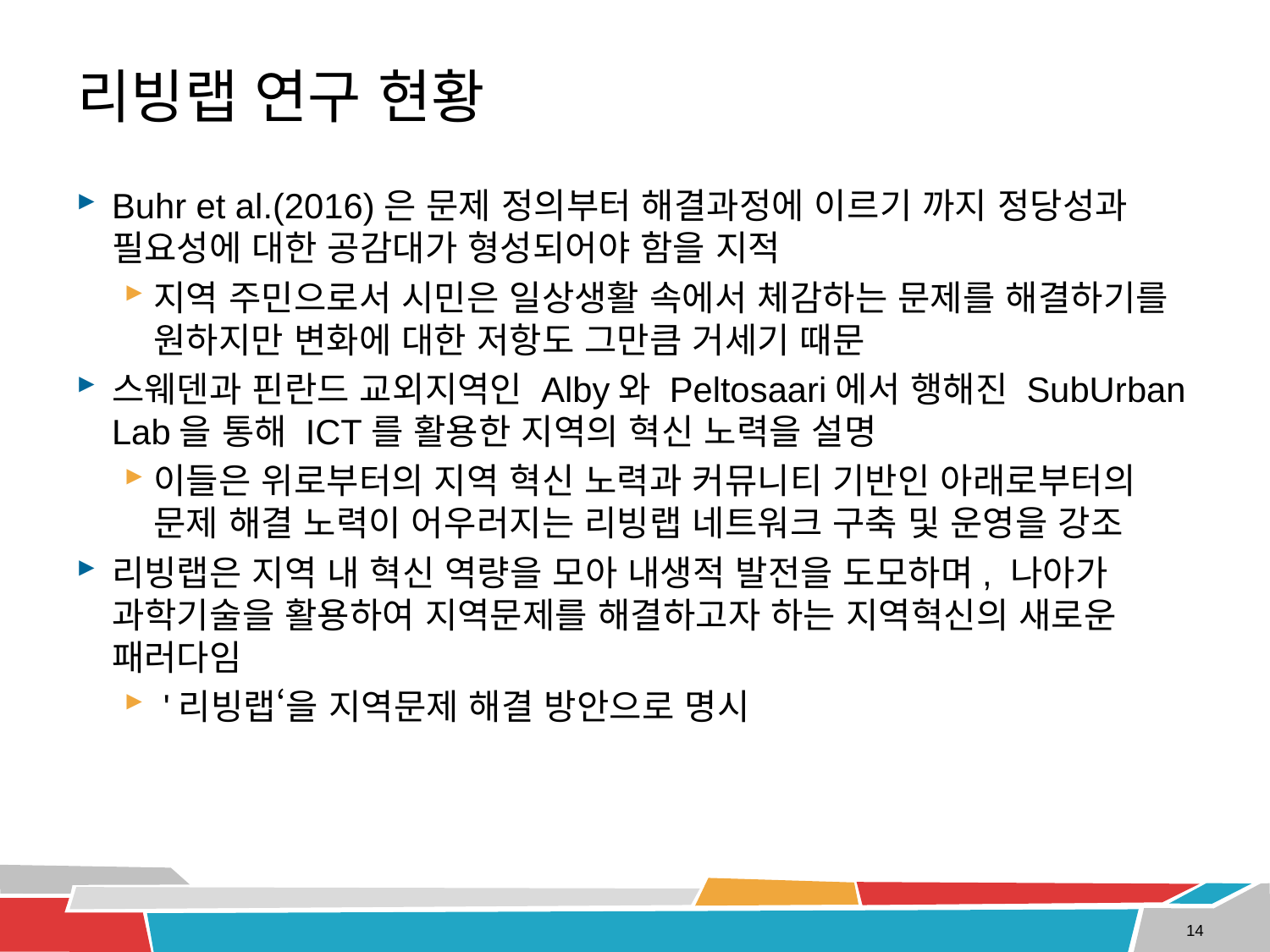

# 리빙랩 연구 현황
Buhr et al.(2016)은 문제 정의부터 해결과정에 이르기 까지 정당성과 필요성에 대한 공감대가 형성되어야 함을 지적
지역 주민으로서 시민은 일상생활 속에서 체감하는 문제를 해결하기를 원하지만 변화에 대한 저항도 그만큼 거세기 때문
스웨덴과 핀란드 교외지역인 Alby와 Peltosaari에서 행해진 SubUrban Lab을 통해 ICT를 활용한 지역의 혁신 노력을 설명
이들은 위로부터의 지역 혁신 노력과 커뮤니티 기반인 아래로부터의 문제 해결 노력이 어우러지는 리빙랩 네트워크 구축 및 운영을 강조
리빙랩은 지역 내 혁신 역량을 모아 내생적 발전을 도모하며, 나아가 과학기술을 활용하여 지역문제를 해결하고자 하는 지역혁신의 새로운 패러다임
 '리빙랩‘을 지역문제 해결 방안으로 명시

14